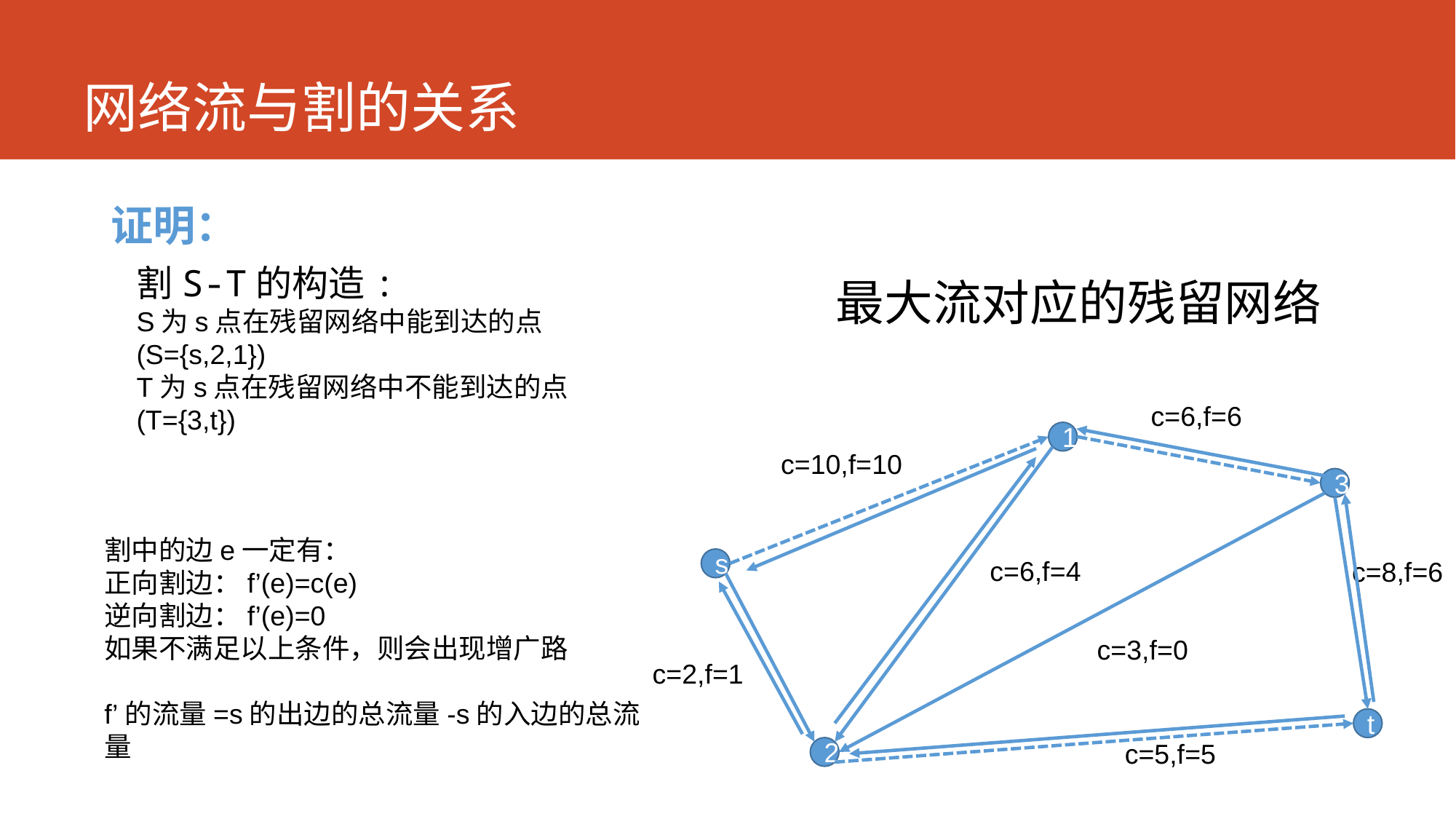

# 网络流与割的关系
证明：
割S-T的构造:
S为s点在残留网络中能到达的点
(S={s,2,1})
T为s点在残留网络中不能到达的点
(T={3,t})
最大流对应的残留网络
c=6,f=6
1
c=10,f=10
3
割中的边e一定有：
正向割边：f’(e)=c(e)
逆向割边：f’(e)=0
如果不满足以上条件，则会出现增广路

f’的流量=s的出边的总流量-s的入边的总流量
s
c=6,f=4
c=8,f=6
c=3,f=0
c=2,f=1
t
c=5,f=5
2